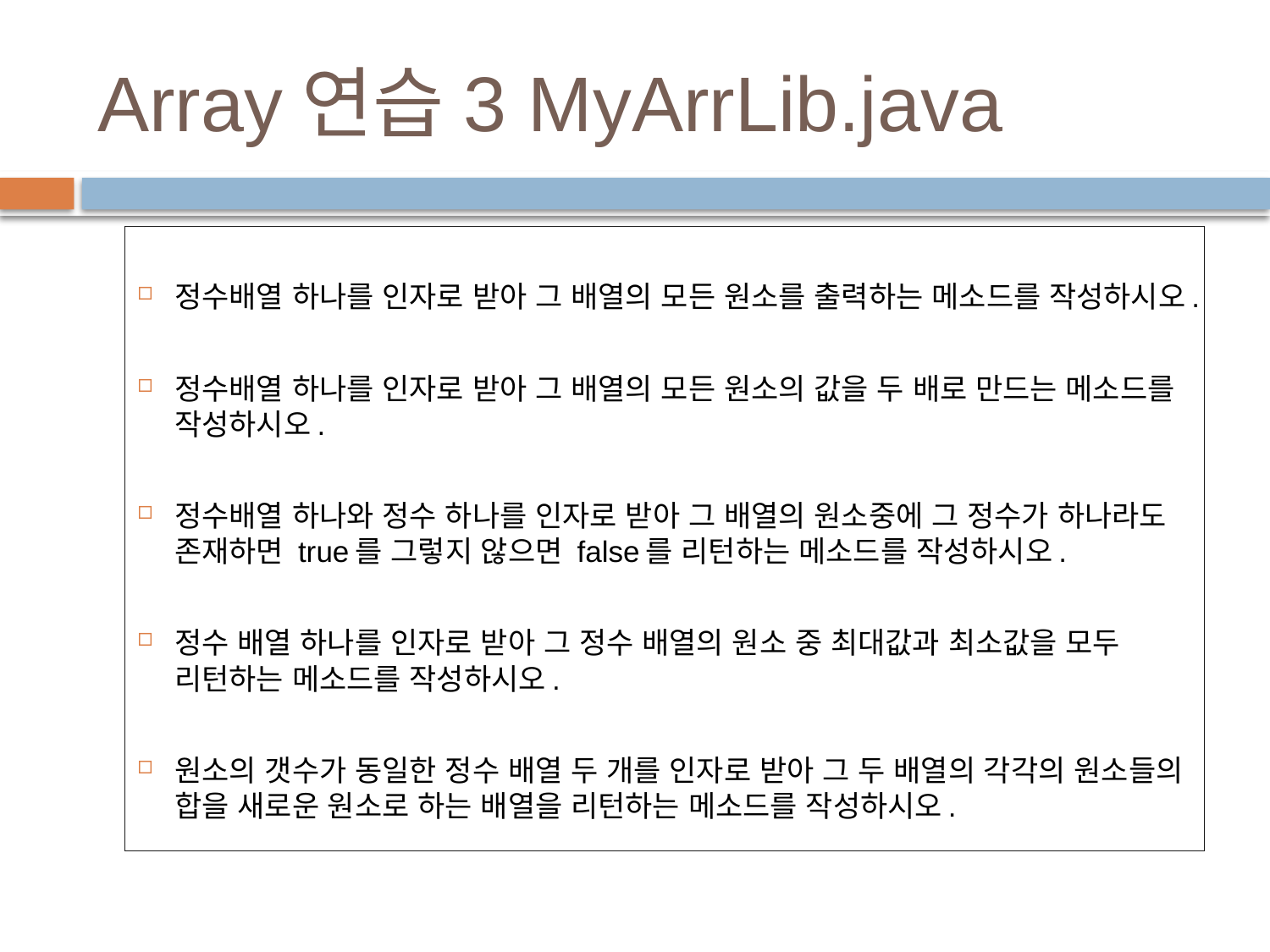

# Array연습3 MyArrLib.java

정수배열 하나를 인자로 받아 그 배열의 모든 원소를 출력하는 메소드를 작성하시오.

정수배열 하나를 인자로 받아 그 배열의 모든 원소의 값을 두 배로 만드는 메소드를 작성하시오.

정수배열 하나와 정수 하나를 인자로 받아 그 배열의 원소중에 그 정수가 하나라도 존재하면 true를 그렇지 않으면 false를 리턴하는 메소드를 작성하시오.

정수 배열 하나를 인자로 받아 그 정수 배열의 원소 중 최대값과 최소값을 모두 리턴하는 메소드를 작성하시오.

원소의 갯수가 동일한 정수 배열 두 개를 인자로 받아 그 두 배열의 각각의 원소들의 합을 새로운 원소로 하는 배열을 리턴하는 메소드를 작성하시오.